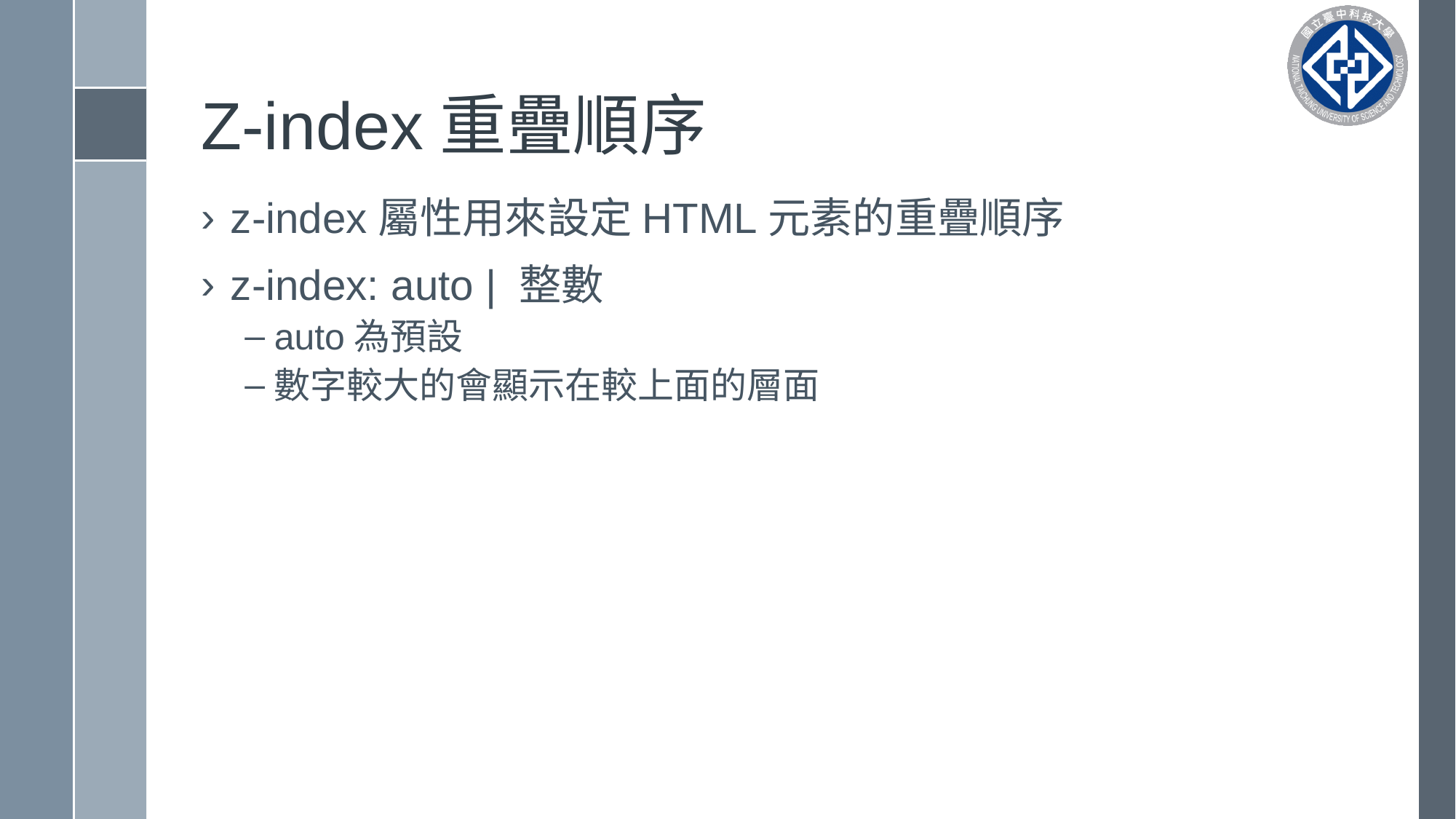

# Z-index重疊順序
z-index屬性用來設定HTML元素的重疊順序
z-index: auto | 整數
auto為預設
數字較大的會顯示在較上面的層面